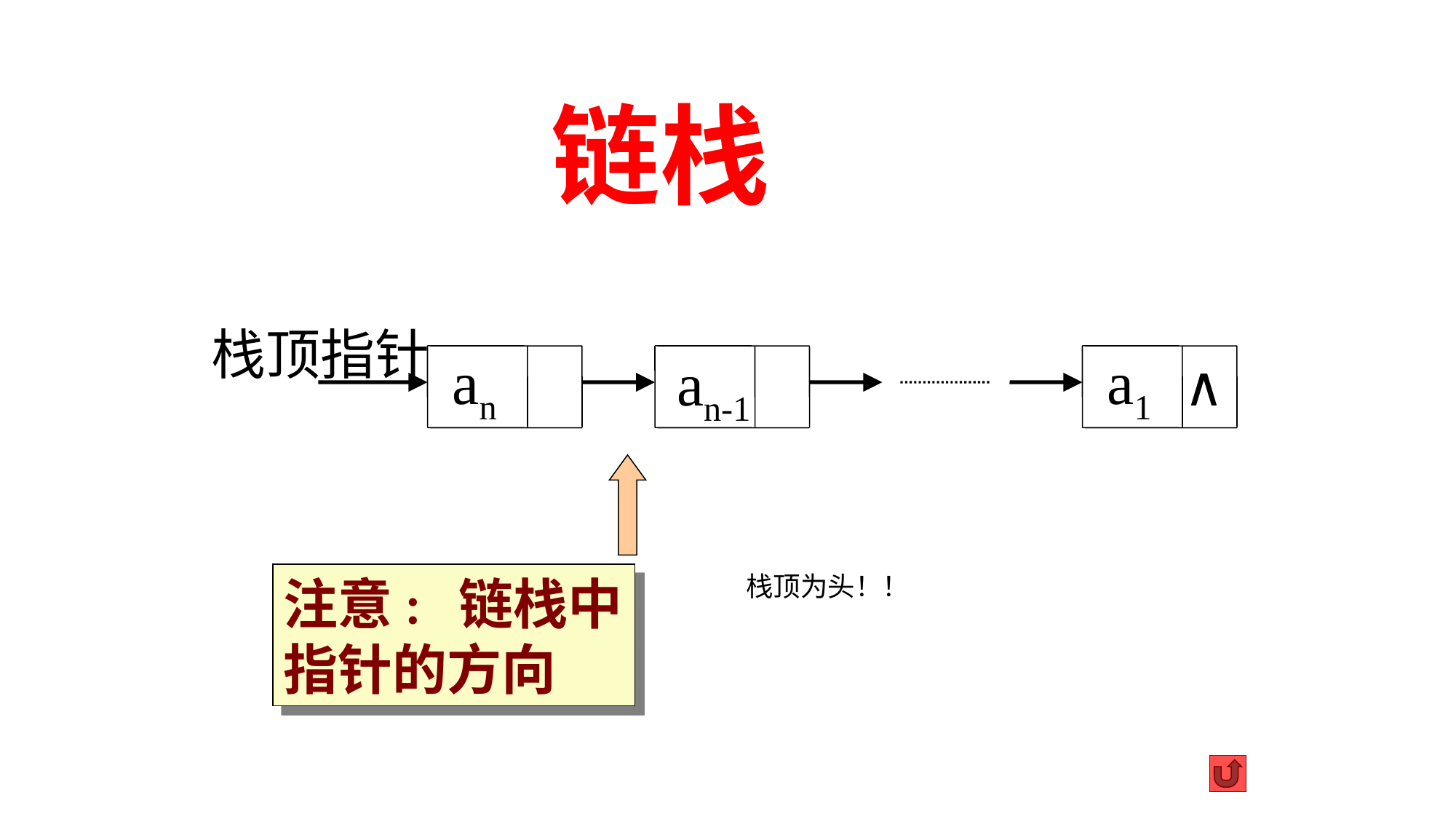

链栈
栈顶指针
an
a1
an-1

∧

注意:  链栈中指针的方向
栈顶为头！！